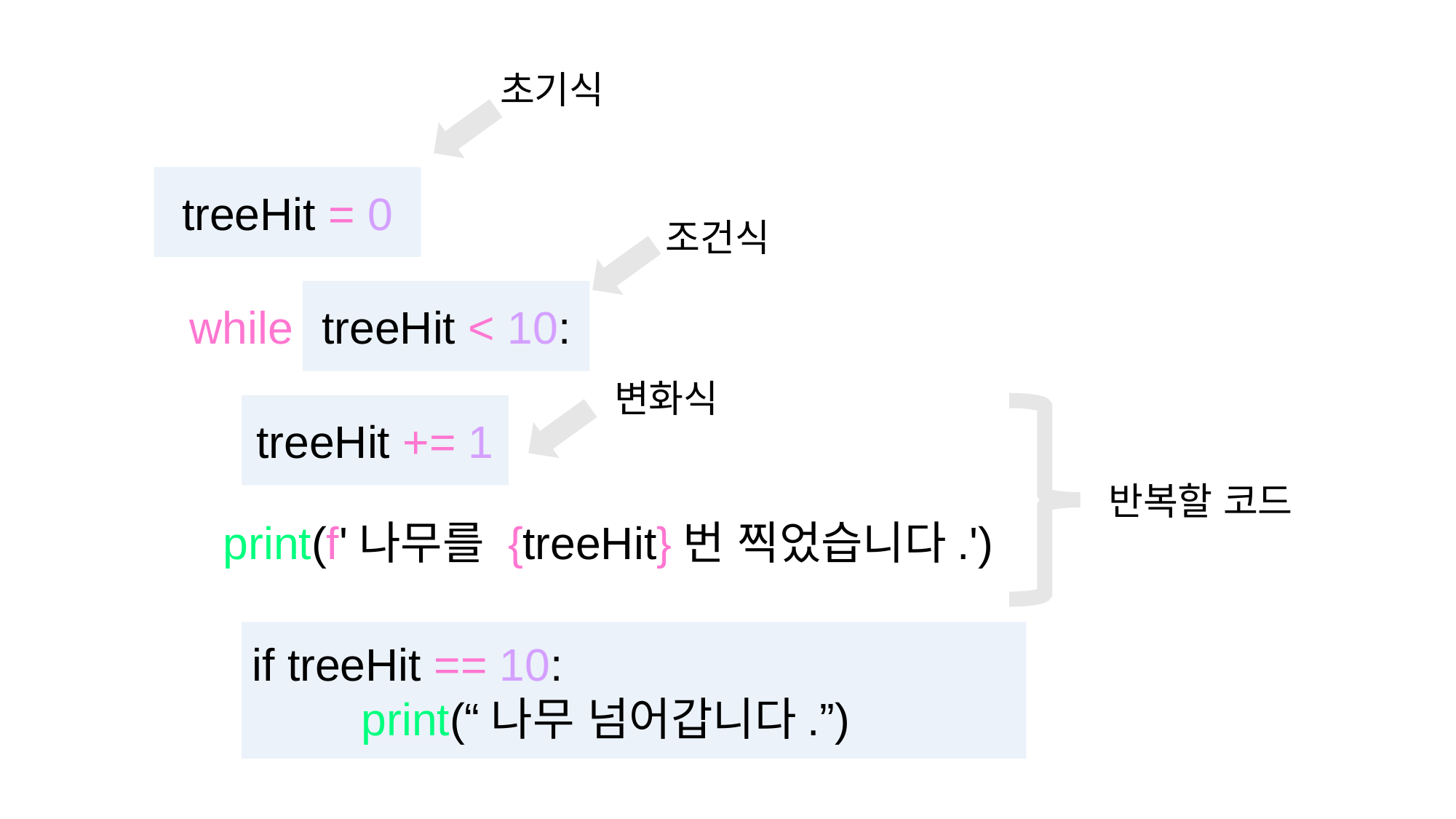

초기식

treeHit = 0
조건식

while
treeHit < 10:
변화식
treeHit += 1

반복할 코드
print(f'나무를 {treeHit}번 찍었습니다.')
if treeHit == 10:
	print(“나무 넘어갑니다.”)